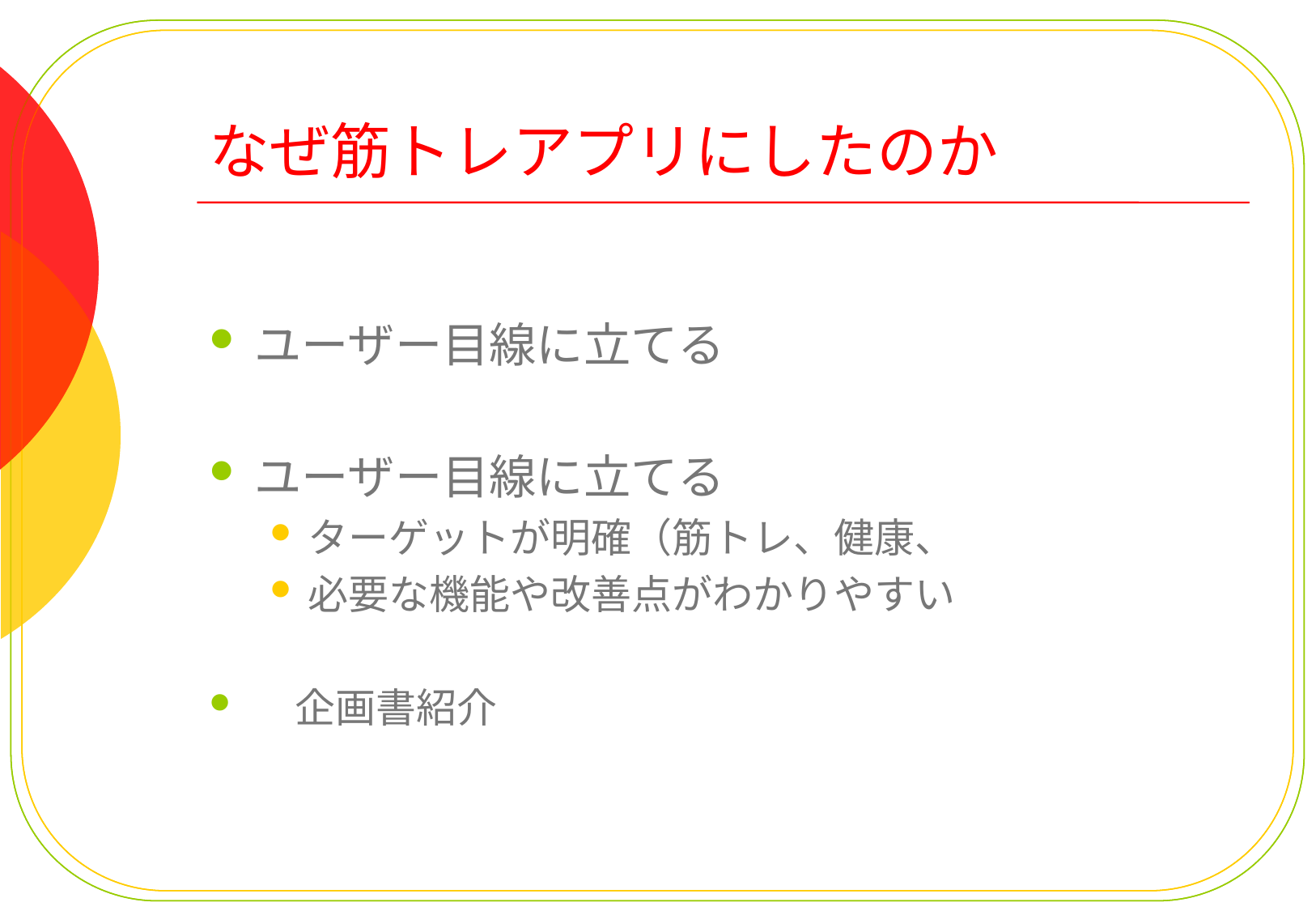

# なぜ筋トレアプリにしたのか

ユーザー目線に立てる

ユーザー目線に立てる
ターゲットが明確（筋トレ、健康、
必要な機能や改善点がわかりやすい

　企画書紹介